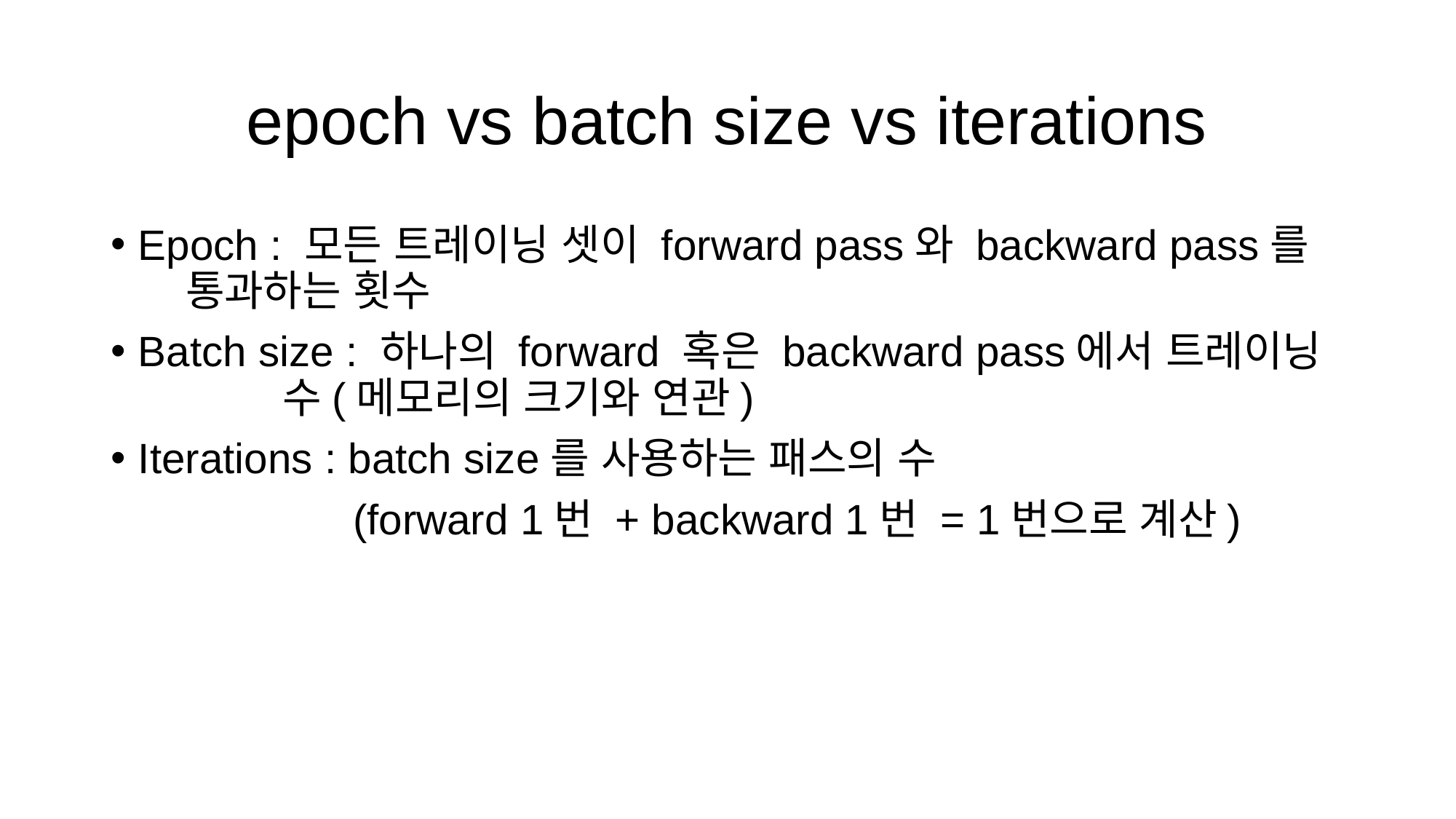

# epoch vs batch size vs iterations
Epoch : 모든 트레이닝 셋이 forward pass와 backward pass를 	     통과하는 횟수
Batch size : 하나의 forward 혹은 backward pass에서 트레이닝 		   수(메모리의 크기와 연관)
Iterations : batch size를 사용하는 패스의 수
		  (forward 1번 + backward 1번 = 1번으로 계산)